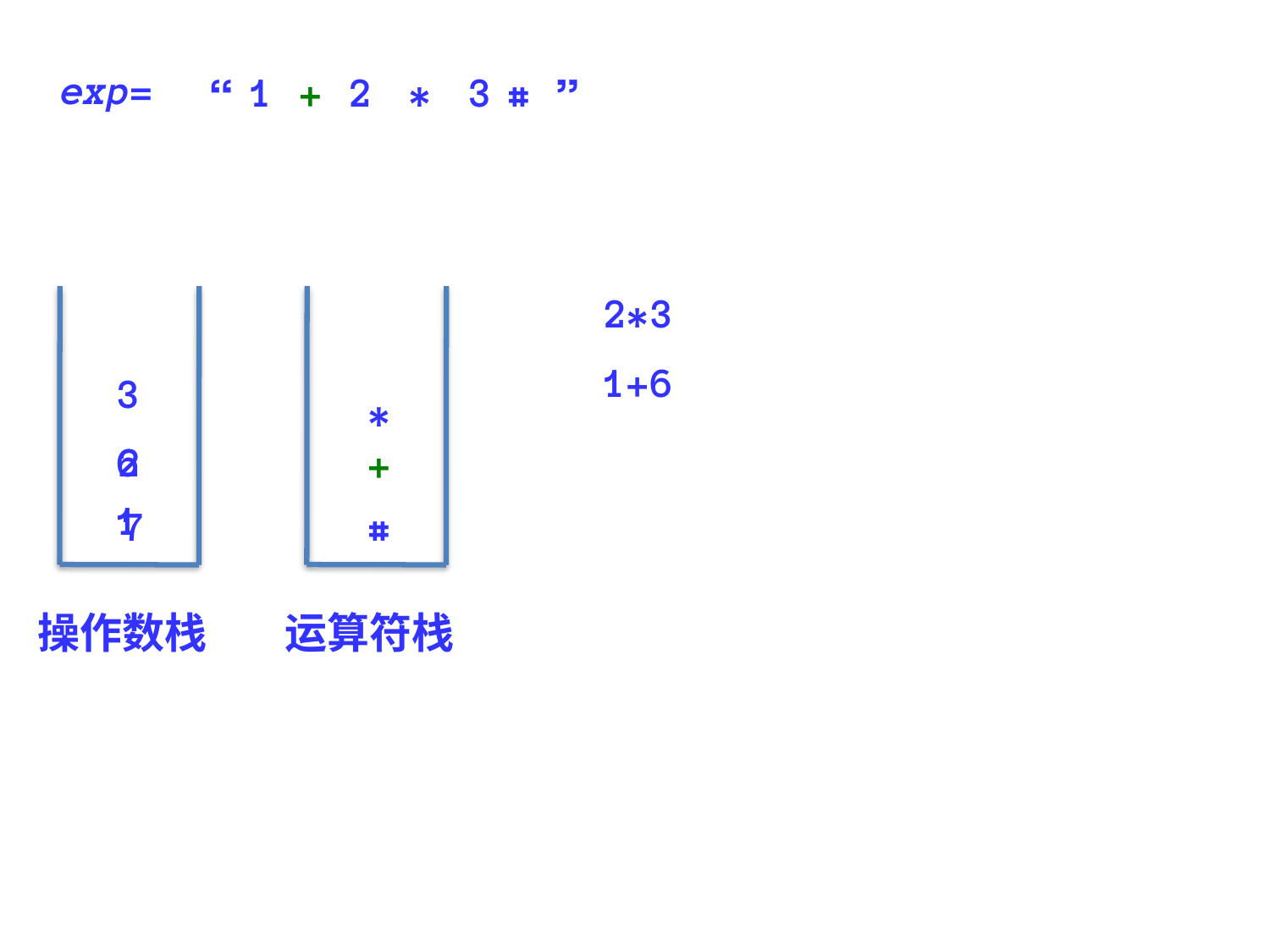

exp=
“
1
+
2
*
3
#
”
2*3
操作数栈
运算符栈
1+6
3
*
6
2
+
1
7
#